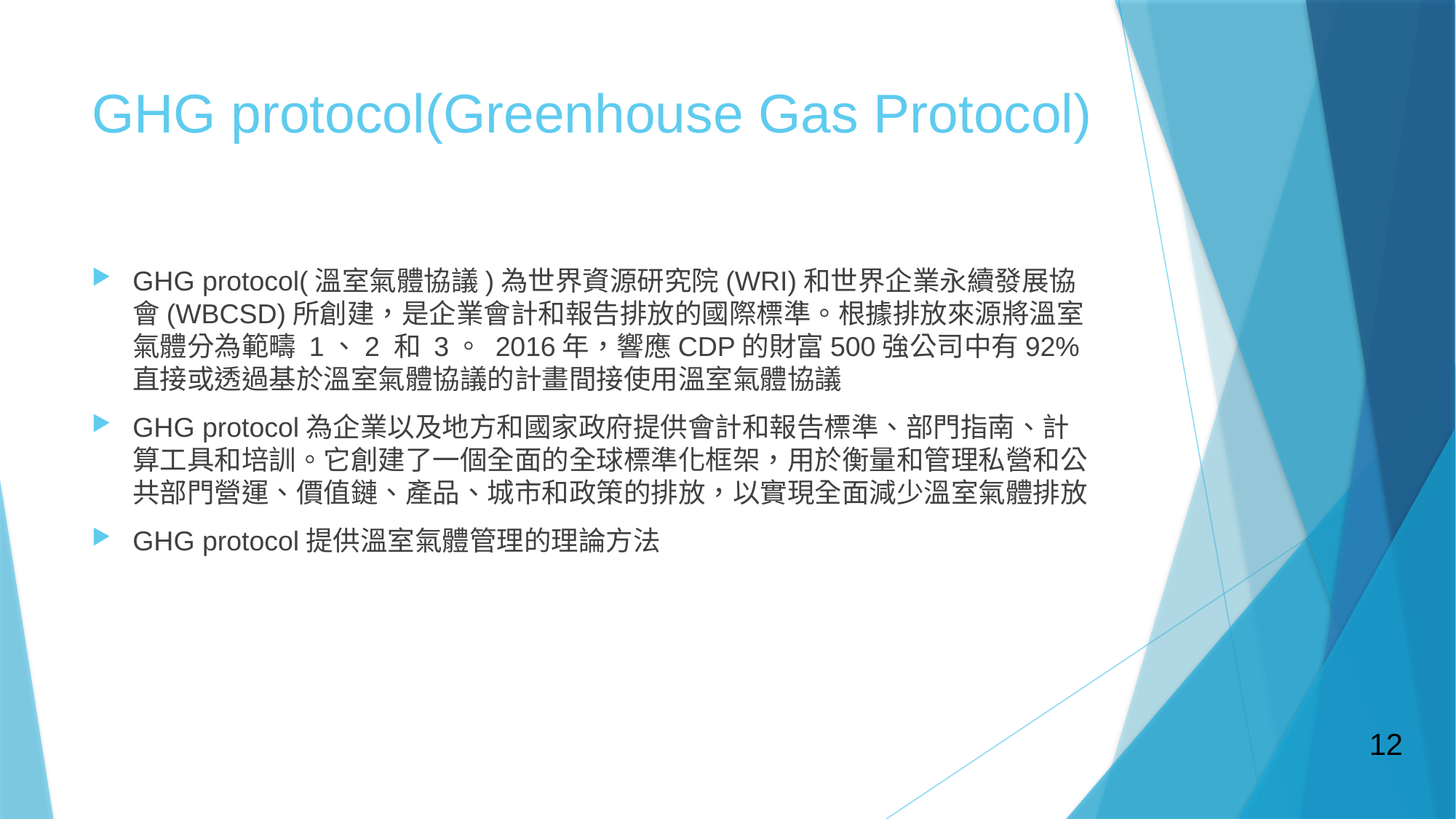

# GHG protocol(Greenhouse Gas Protocol)
GHG protocol(溫室氣體協議)為世界資源研究院(WRI)和世界企業永續發展協會(WBCSD)所創建，是企業會計和報告排放的國際標準。根據排放來源將溫室氣體分為範疇 1、2 和 3。 2016年，響應CDP的財富500強公司中有92%直接或透過基於溫室氣體協議的計畫間接使用溫室氣體協議
GHG protocol為企業以及地方和國家政府提供會計和報告標準、部門指南、計算工具和培訓。它創建了一個全面的全球標準化框架，用於衡量和管理私營和公共部門營運、價值鏈、產品、城市和政策的排放，以實現全面減少溫室氣體排放
GHG protocol提供溫室氣體管理的理論方法
12